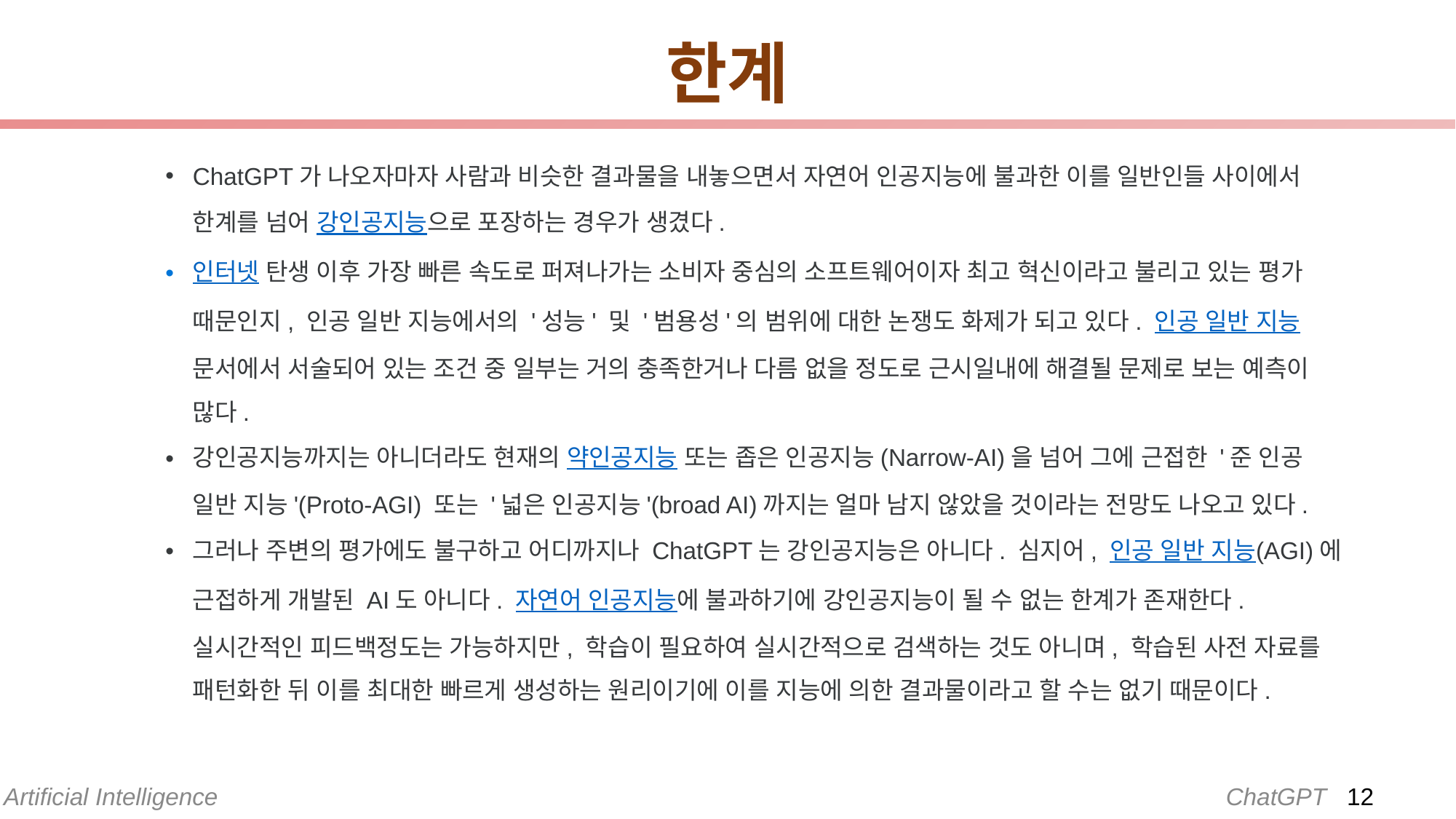

# 한계
ChatGPT가 나오자마자 사람과 비슷한 결과물을 내놓으면서 자연어 인공지능에 불과한 이를 일반인들 사이에서 한계를 넘어 강인공지능으로 포장하는 경우가 생겼다.
인터넷 탄생 이후 가장 빠른 속도로 퍼져나가는 소비자 중심의 소프트웨어이자 최고 혁신이라고 불리고 있는 평가 때문인지, 인공 일반 지능에서의 '성능' 및 '범용성'의 범위에 대한 논쟁도 화제가 되고 있다. 인공 일반 지능 문서에서 서술되어 있는 조건 중 일부는 거의 충족한거나 다름 없을 정도로 근시일내에 해결될 문제로 보는 예측이 많다.
강인공지능까지는 아니더라도 현재의 약인공지능 또는 좁은 인공지능(Narrow-AI)을 넘어 그에 근접한 '준 인공 일반 지능'(Proto-AGI) 또는 '넓은 인공지능'(broad AI)까지는 얼마 남지 않았을 것이라는 전망도 나오고 있다.
그러나 주변의 평가에도 불구하고 어디까지나 ChatGPT는 강인공지능은 아니다. 심지어, 인공 일반 지능(AGI)에 근접하게 개발된 AI도 아니다. 자연어 인공지능에 불과하기에 강인공지능이 될 수 없는 한계가 존재한다. 실시간적인 피드백정도는 가능하지만, 학습이 필요하여 실시간적으로 검색하는 것도 아니며, 학습된 사전 자료를 패턴화한 뒤 이를 최대한 빠르게 생성하는 원리이기에 이를 지능에 의한 결과물이라고 할 수는 없기 때문이다.